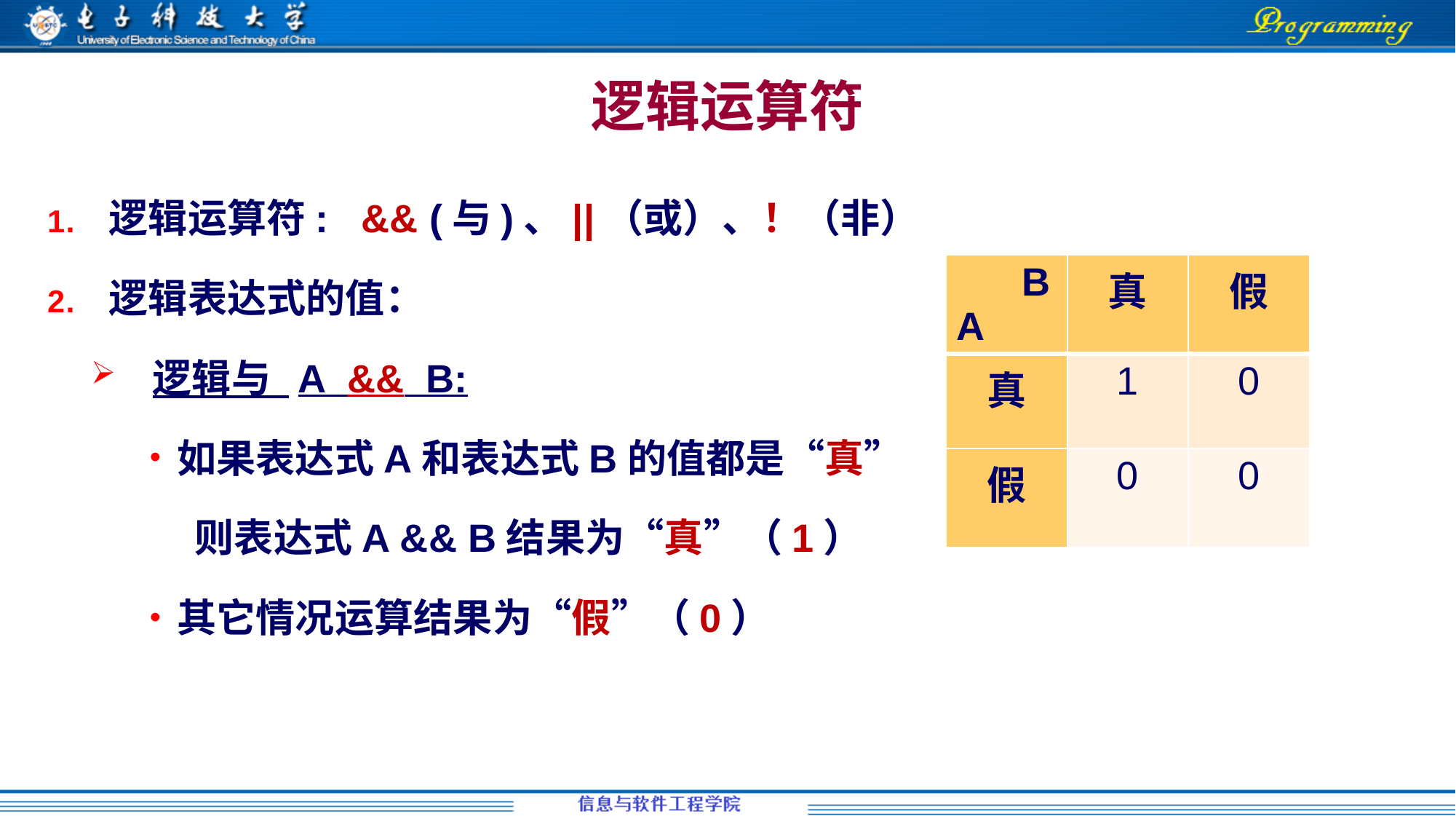

# 逻辑运算符
逻辑运算符:   && (与)、||（或）、！（非）
逻辑表达式的值：
逻辑与  A  &&  B:
如果表达式A和表达式B的值都是“真”
    则表达式A && B结果为“真”（1）
其它情况运算结果为“假”（0）

| B A | 真 | 假 |
| --- | --- | --- |
| 真 | 1 | 0 |
| 假 | 0 | 0 |